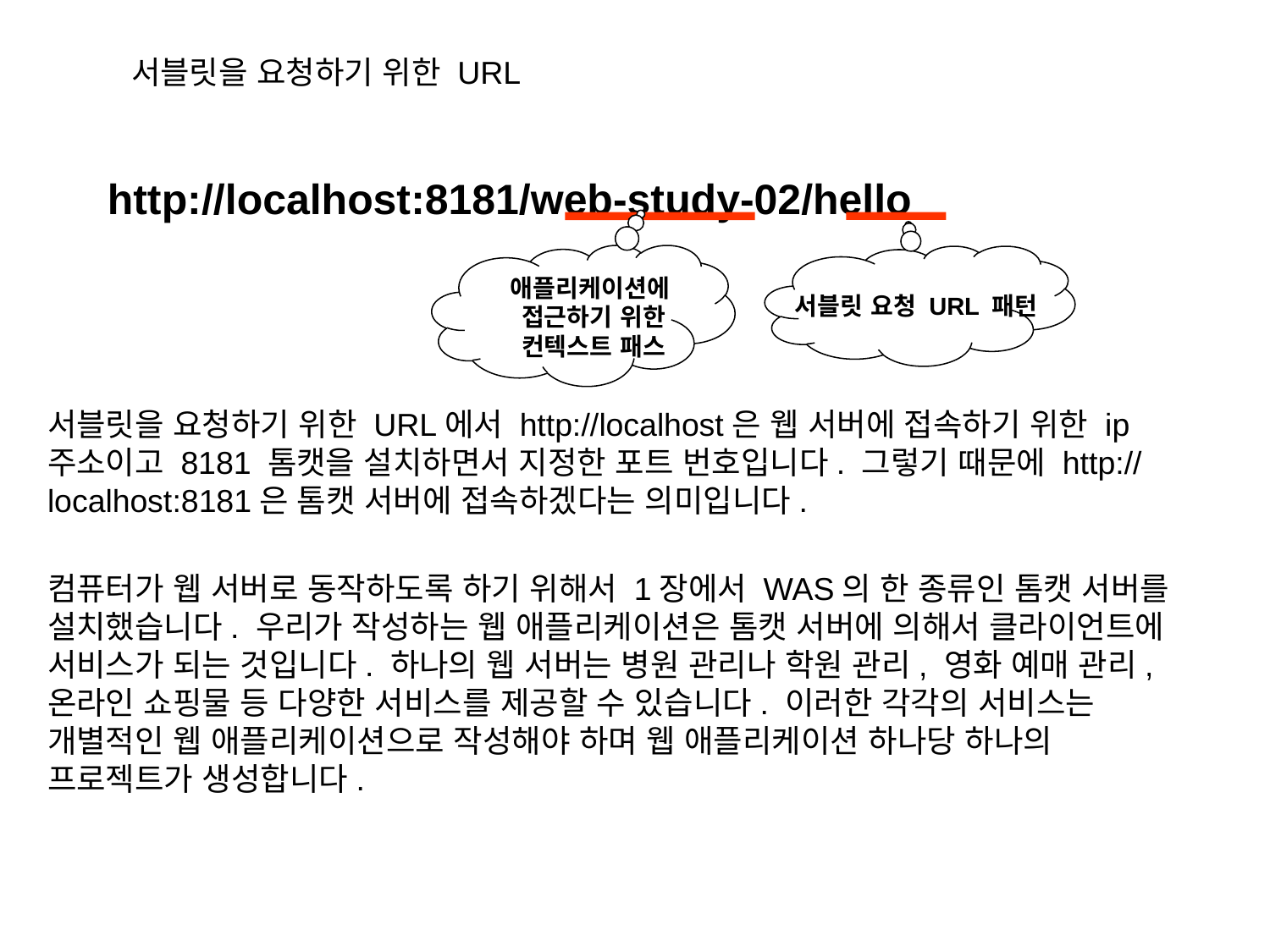

서블릿을 요청하기 위한 URL
http://localhost:8181/web-study-02/hello

애플리케이션에
접근하기 위한
컨텍스트 패스
서블릿 요청 URL 패턴
서블릿을 요청하기 위한 URL에서 http://localhost은 웹 서버에 접속하기 위한 ip 주소이고 8181 톰캣을 설치하면서 지정한 포트 번호입니다. 그렇기 때문에 http://localhost:8181은 톰캣 서버에 접속하겠다는 의미입니다.
컴퓨터가 웹 서버로 동작하도록 하기 위해서 1장에서 WAS의 한 종류인 톰캣 서버를 설치했습니다. 우리가 작성하는 웹 애플리케이션은 톰캣 서버에 의해서 클라이언트에 서비스가 되는 것입니다. 하나의 웹 서버는 병원 관리나 학원 관리, 영화 예매 관리, 온라인 쇼핑물 등 다양한 서비스를 제공할 수 있습니다. 이러한 각각의 서비스는 개별적인 웹 애플리케이션으로 작성해야 하며 웹 애플리케이션 하나당 하나의 프로젝트가 생성합니다.